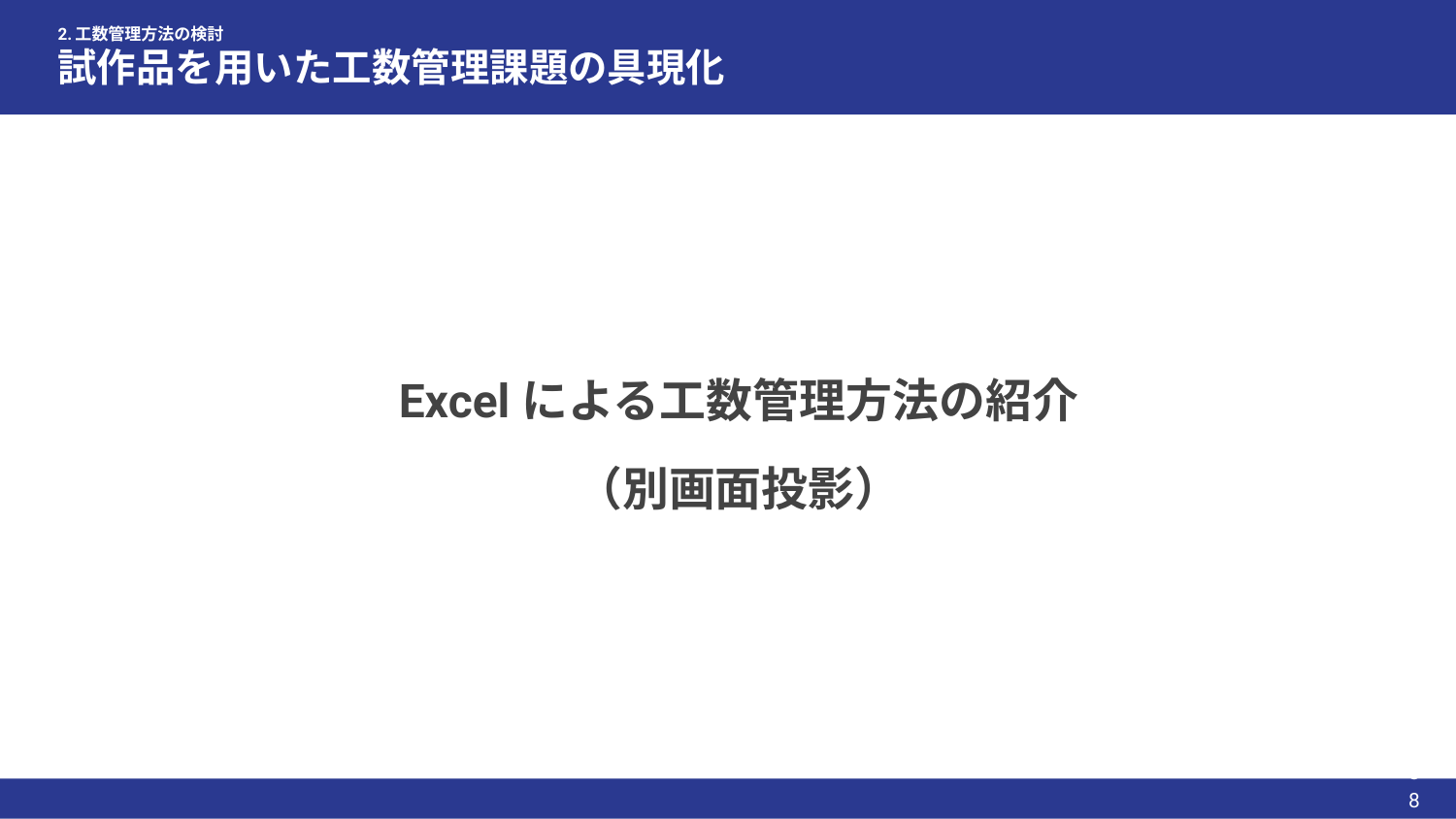

# 2.工数管理方法の検討
試作品を用いた工数管理課題の具現化
Excelによる工数管理方法の紹介
（別画面投影）
8
8